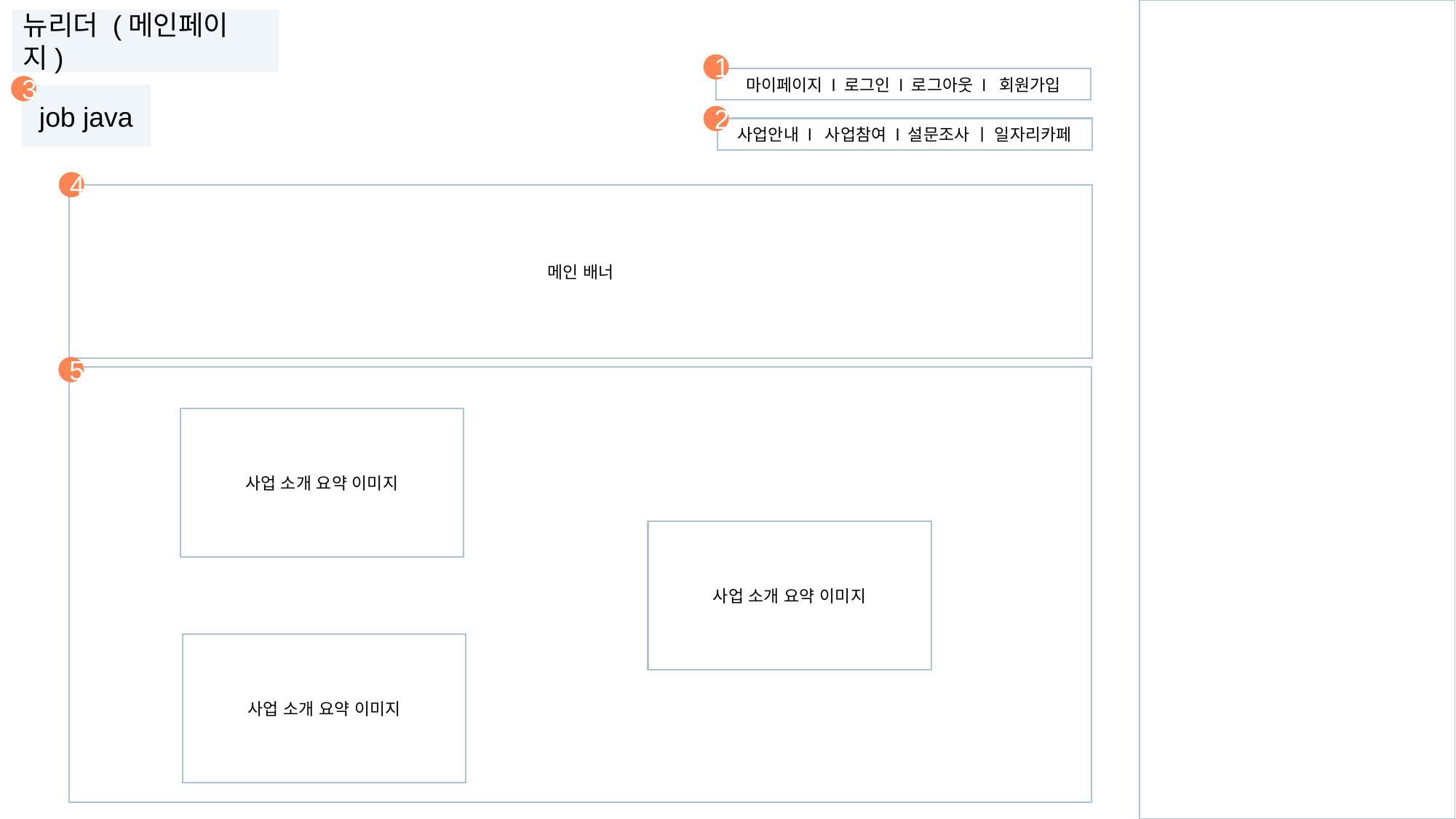

뉴리더 (메인페이지)
1
마이페이지 l 로그인 l 로그아웃 l  회원가입
3
job java
2
사업안내 l  사업참여 l 설문조사 ㅣ 일자리카페
4
메인 배너
5

사업 소개 요약 이미지
사업 소개 요약 이미지
사업 소개 요약 이미지